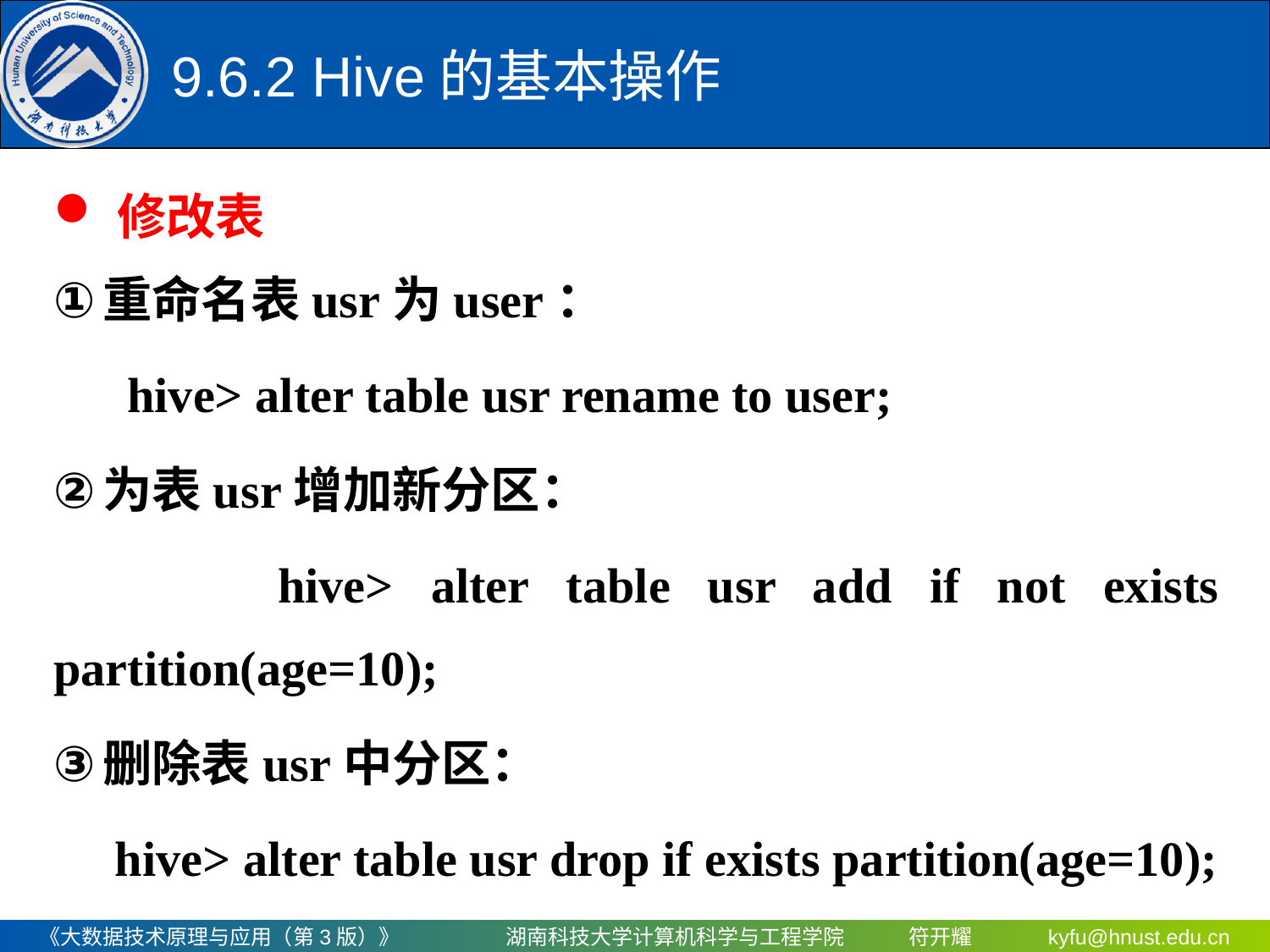

9.6.2 Hive的基本操作
修改表
重命名表usr为user：
      hive> alter table usr rename to user;
为表usr增加新分区：
      hive> alter table usr add if not exists partition(age=10);
删除表usr中分区：
     hive> alter table usr drop if exists partition(age=10);